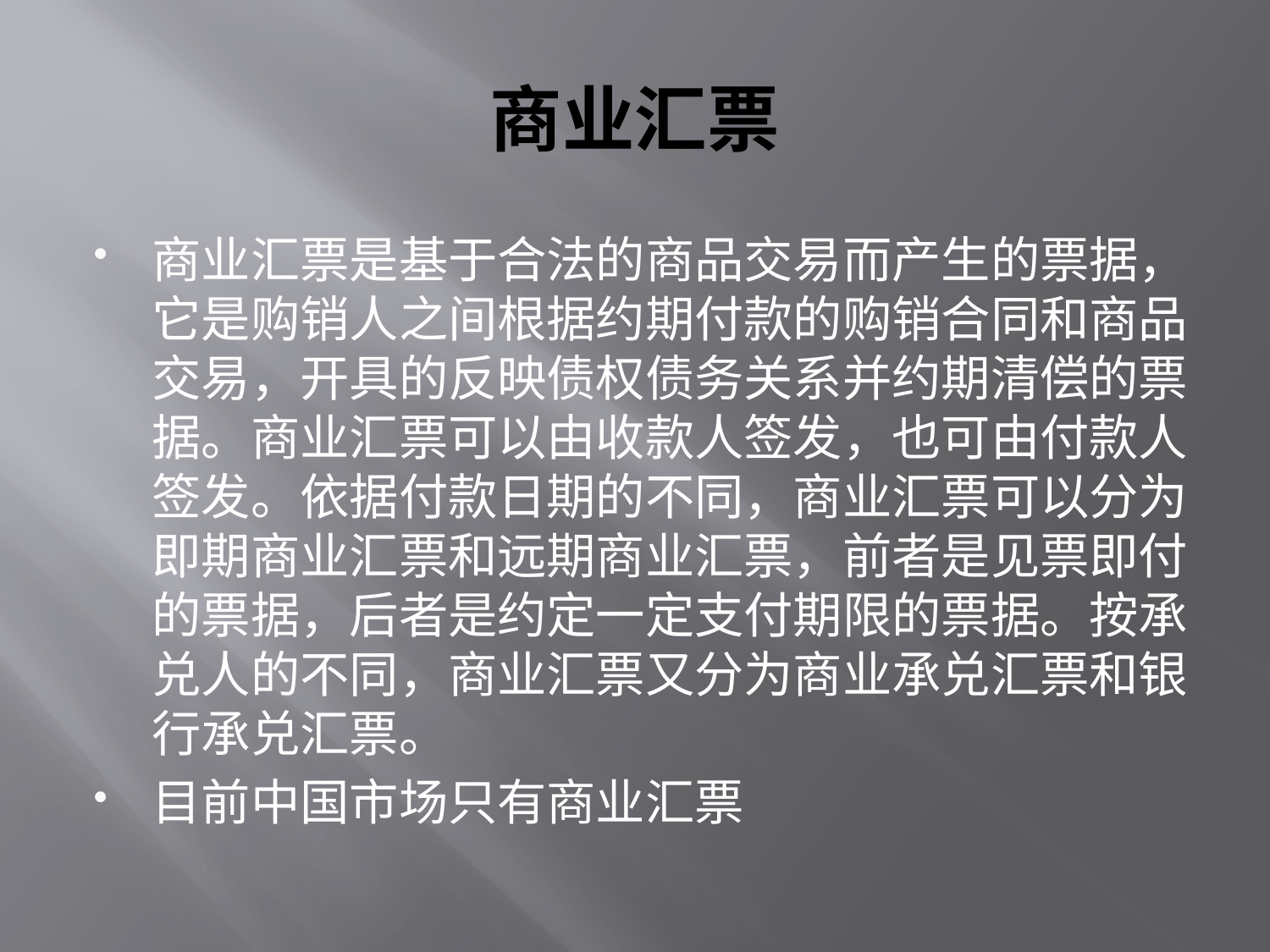

# 商业汇票
商业汇票是基于合法的商品交易而产生的票据，它是购销人之间根据约期付款的购销合同和商品交易，开具的反映债权债务关系并约期清偿的票据。商业汇票可以由收款人签发，也可由付款人签发。依据付款日期的不同，商业汇票可以分为即期商业汇票和远期商业汇票，前者是见票即付的票据，后者是约定一定支付期限的票据。按承兑人的不同，商业汇票又分为商业承兑汇票和银行承兑汇票。
目前中国市场只有商业汇票